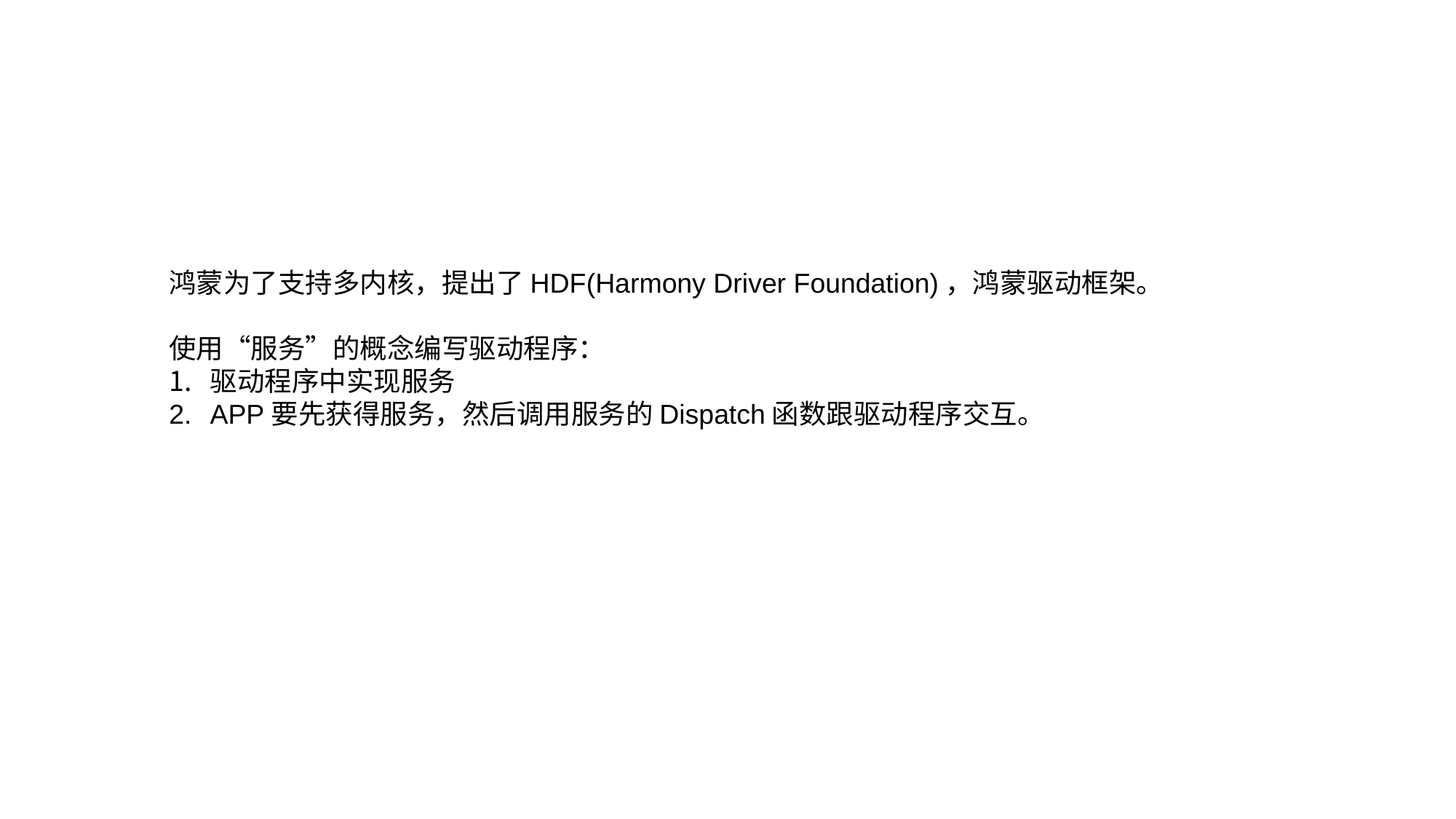

鸿蒙为了支持多内核，提出了HDF(Harmony Driver Foundation)，鸿蒙驱动框架。

使用“服务”的概念编写驱动程序：
驱动程序中实现服务
APP要先获得服务，然后调用服务的Dispatch函数跟驱动程序交互。